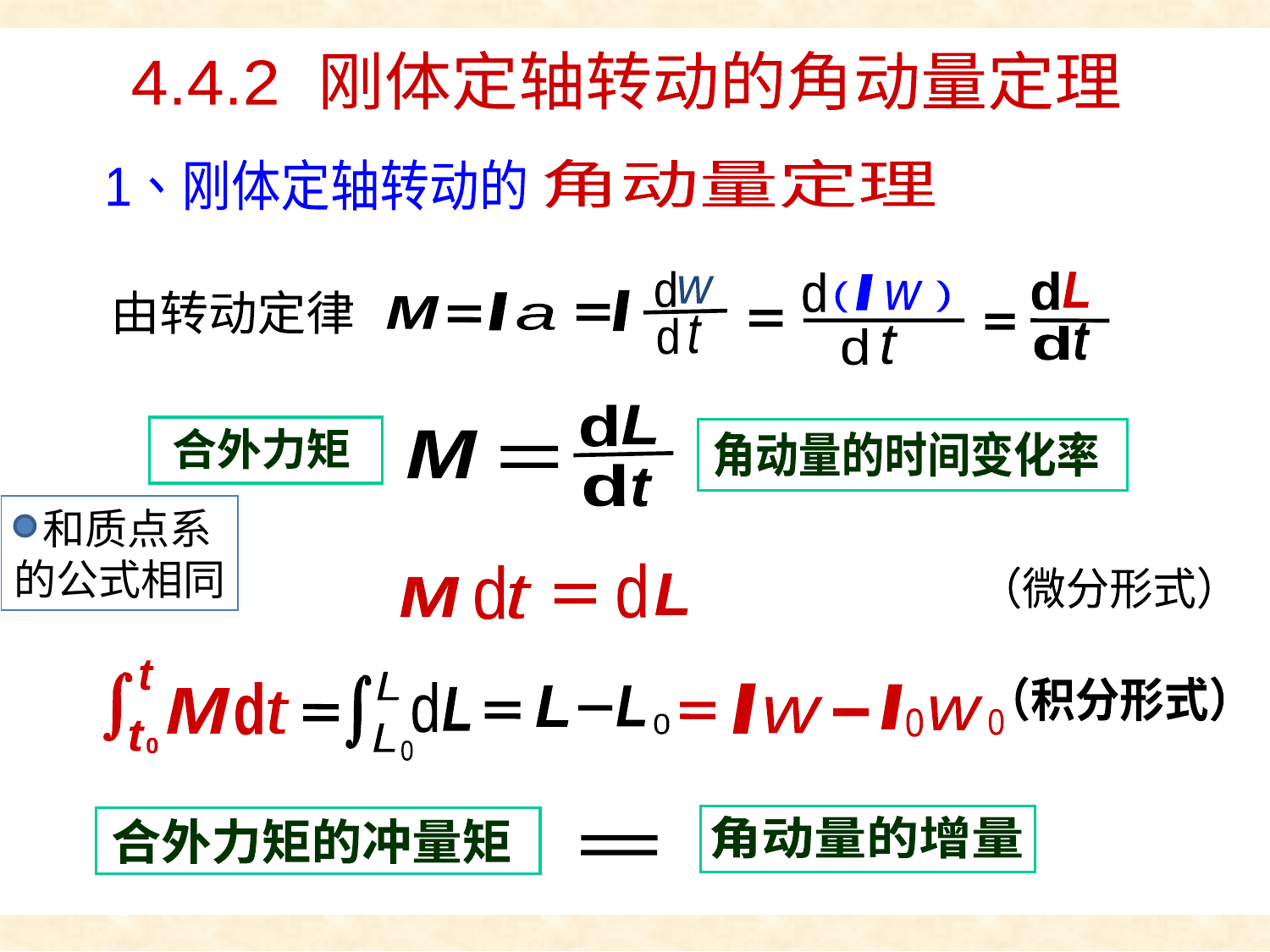

角动量定理
4.4.2  刚体定轴转动的角动量定理
角动量定理
1、刚体定轴转动的
d
ω

t
d
由转动定律
I
I
M
α

d
L

t
d
d
I
)
ω
(

t
d
d
L
M

d
t

合外力矩

角动量的时间变化率
  和质点系
的公式相同

d
d
t
L
M

（微分形式）
（积分形式）
t
L

t
L
0
0
d
d
I
I
L
L
0
L
M
t
ω
ω

0
0

角动量的增量

合外力矩的冲量矩